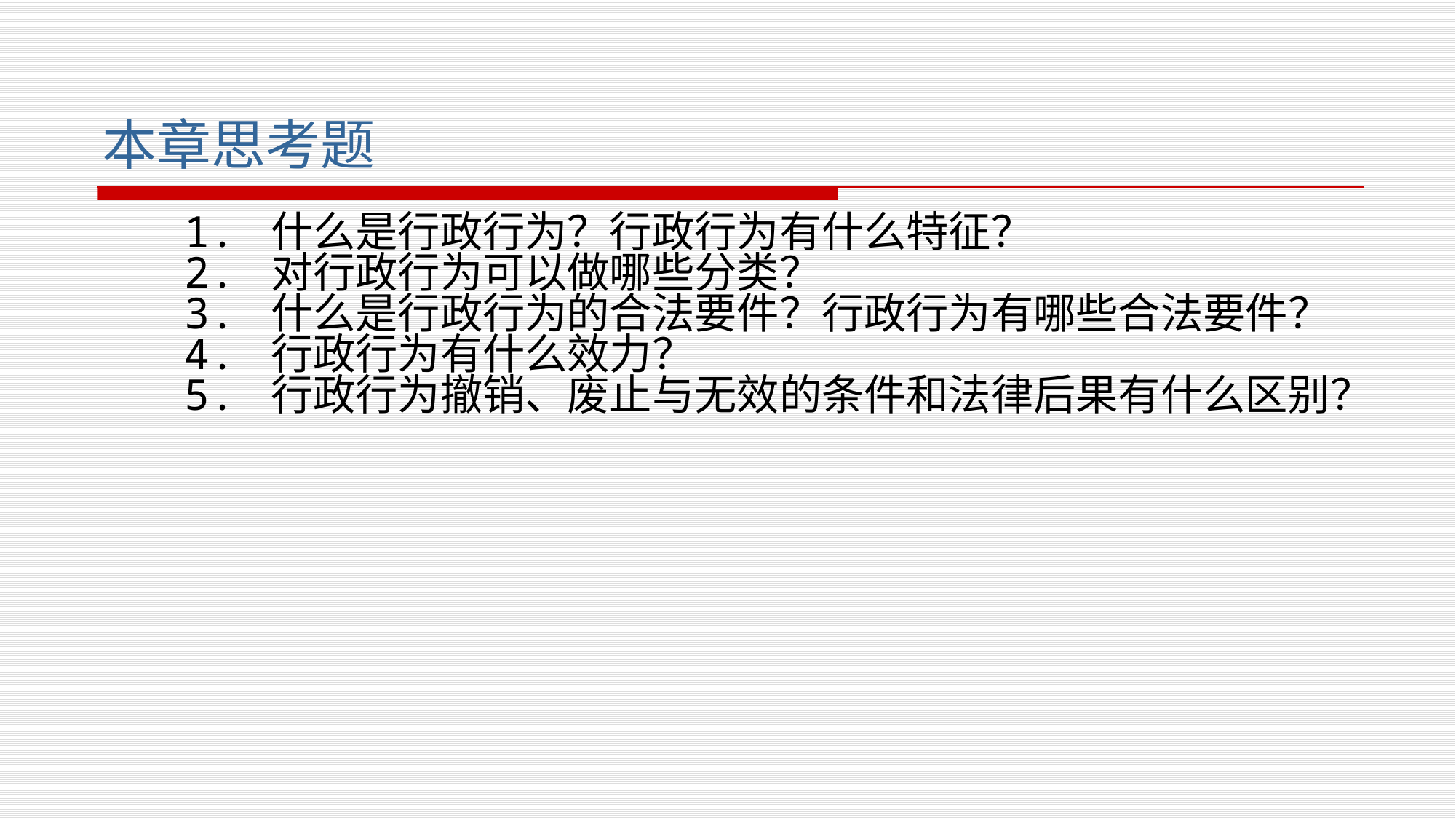

# 本章思考题
1. 什么是行政行为？行政行为有什么特征？
2. 对行政行为可以做哪些分类？
3. 什么是行政行为的合法要件？行政行为有哪些合法要件？
4. 行政行为有什么效力？
5. 行政行为撤销、废止与无效的条件和法律后果有什么区别？